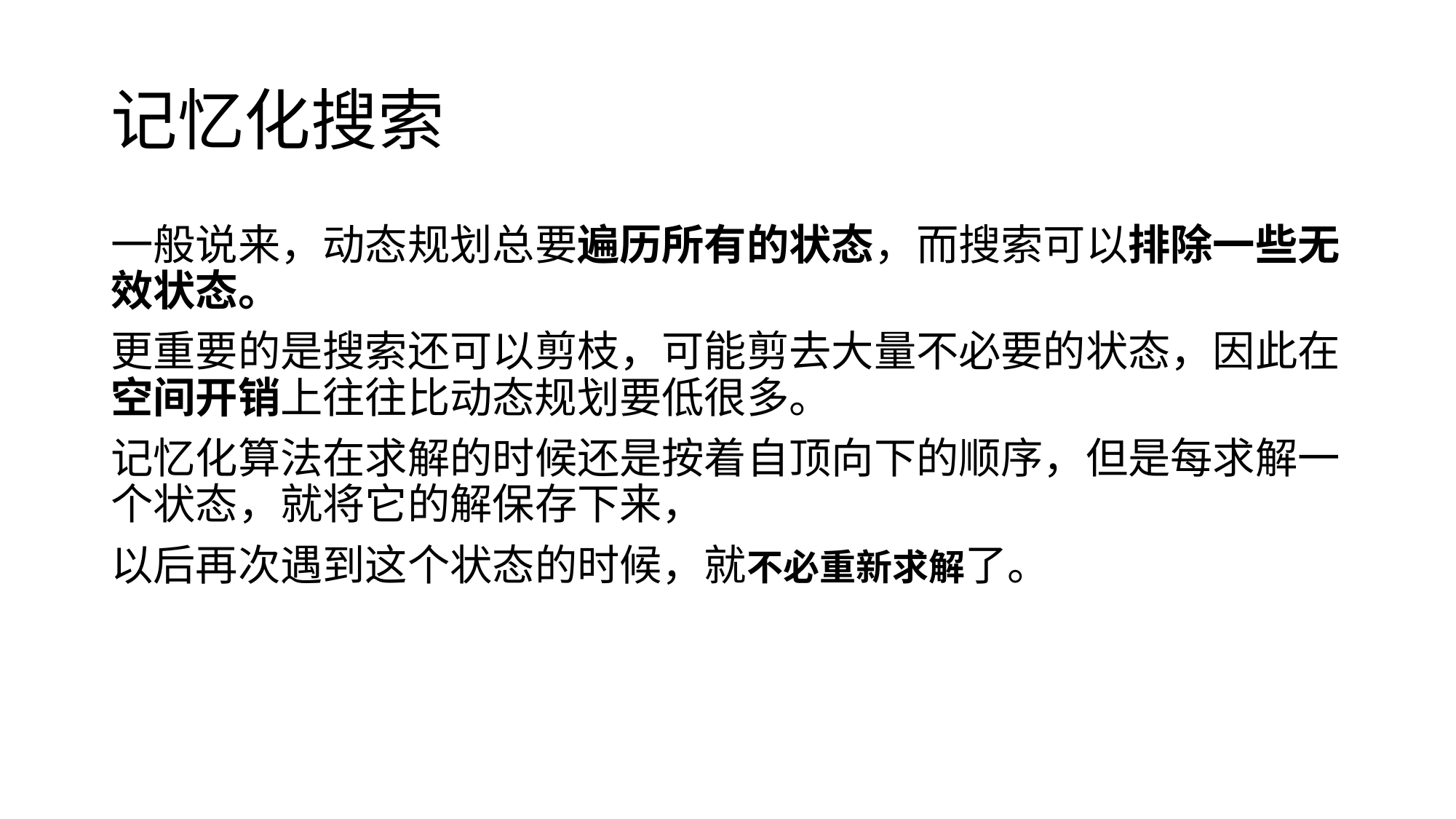

# 记忆化搜索
一般说来，动态规划总要遍历所有的状态，而搜索可以排除一些无效状态。
更重要的是搜索还可以剪枝，可能剪去大量不必要的状态，因此在空间开销上往往比动态规划要低很多。
记忆化算法在求解的时候还是按着自顶向下的顺序，但是每求解一个状态，就将它的解保存下来，
以后再次遇到这个状态的时候，就不必重新求解了。